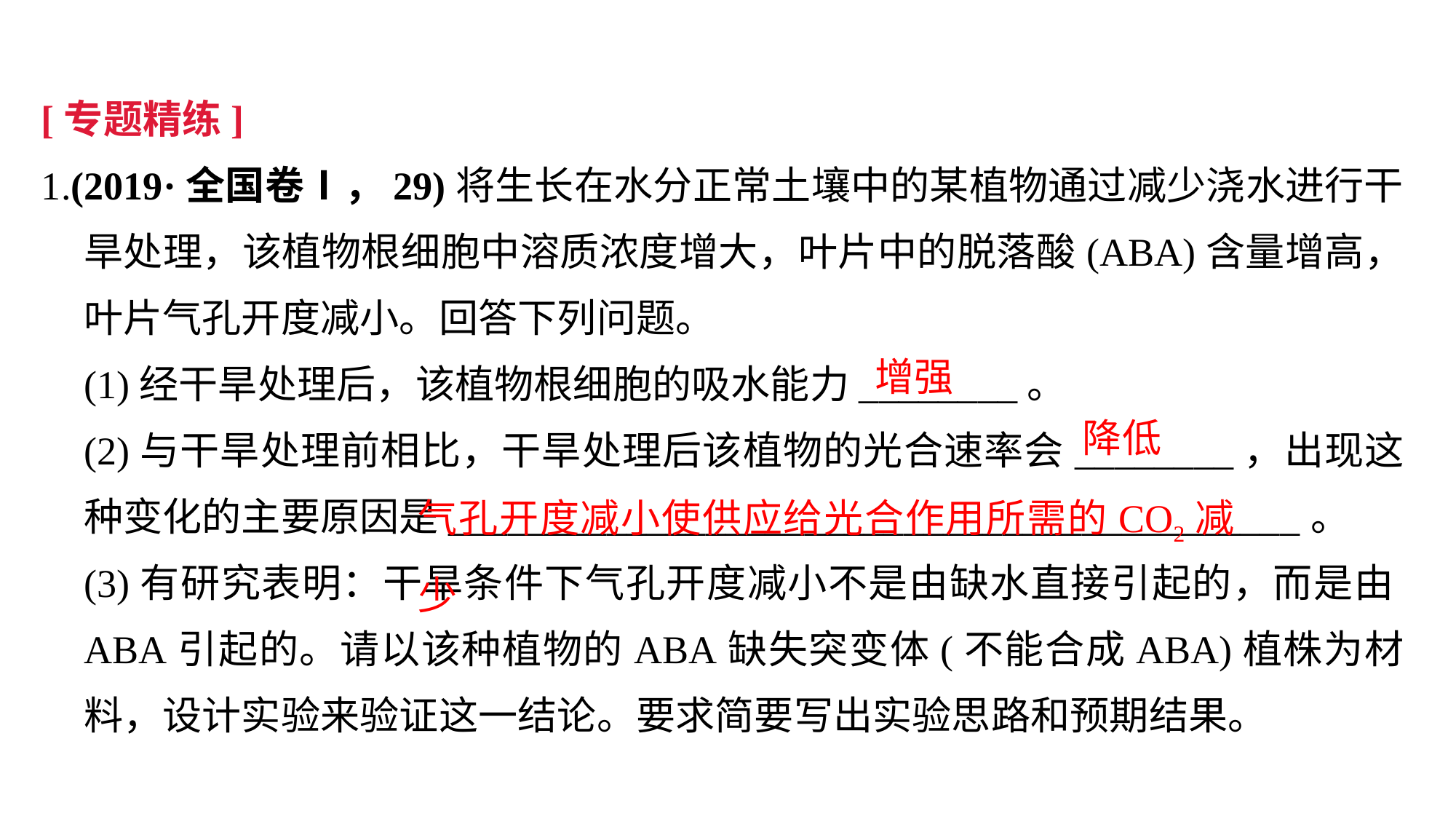

[专题精练]
1.(2019·全国卷Ⅰ，29)将生长在水分正常土壤中的某植物通过减少浇水进行干旱处理，该植物根细胞中溶质浓度增大，叶片中的脱落酸(ABA)含量增高，叶片气孔开度减小。回答下列问题。
	(1)经干旱处理后，该植物根细胞的吸水能力________。
	(2)与干旱处理前相比，干旱处理后该植物的光合速率会________，出现这种变化的主要原因是___________________________________________。
	(3)有研究表明：干旱条件下气孔开度减小不是由缺水直接引起的，而是由ABA引起的。请以该种植物的ABA缺失突变体(不能合成ABA)植株为材料，设计实验来验证这一结论。要求简要写出实验思路和预期结果。
增强
降低
气孔开度减小使供应给光合作用所需的CO2减少